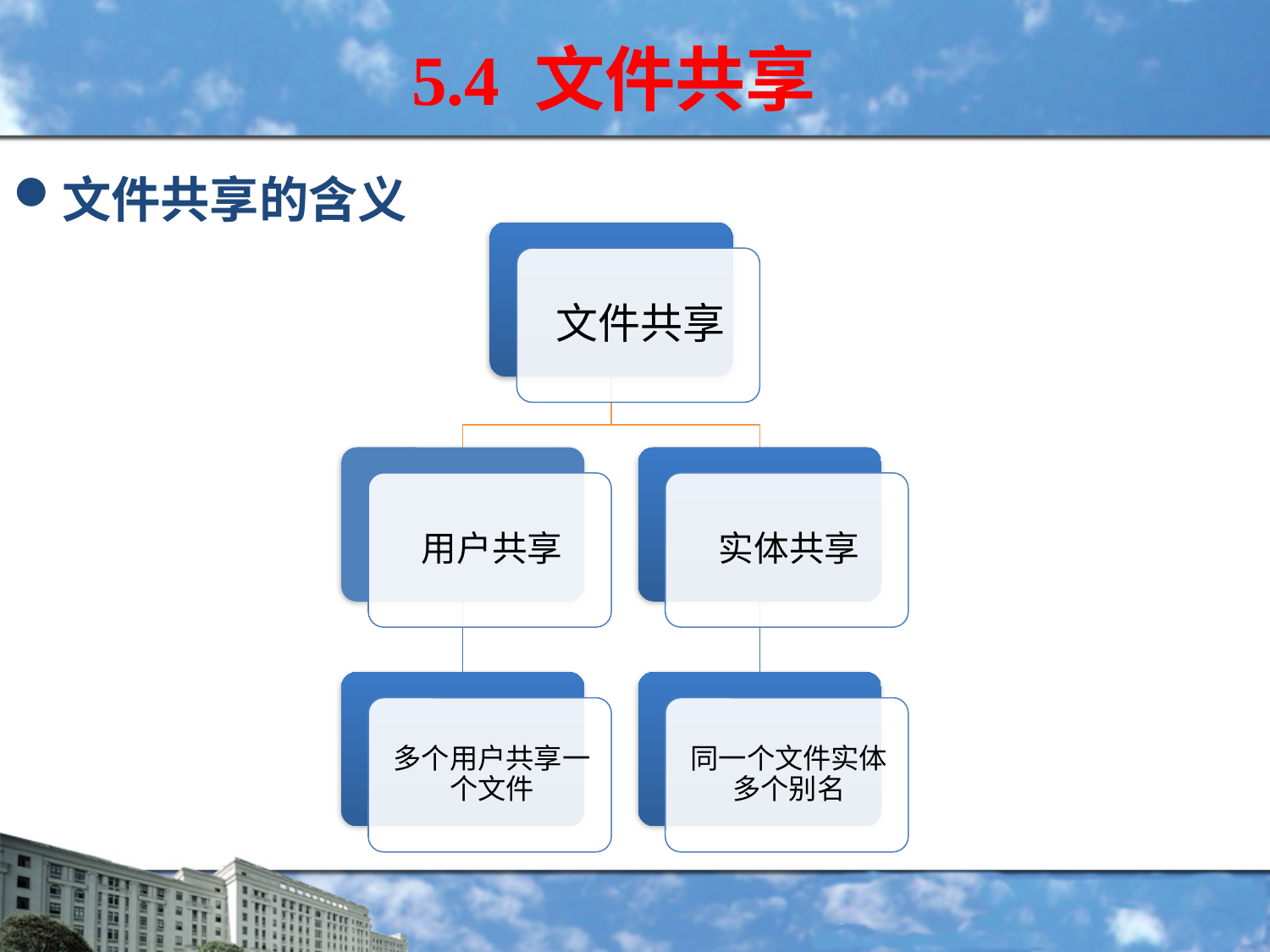

# 5.4 文件共享
文件共享的含义
文件共享
用户共享
多个用户共享一个文件
实体共享
同一个文件实体多个别名